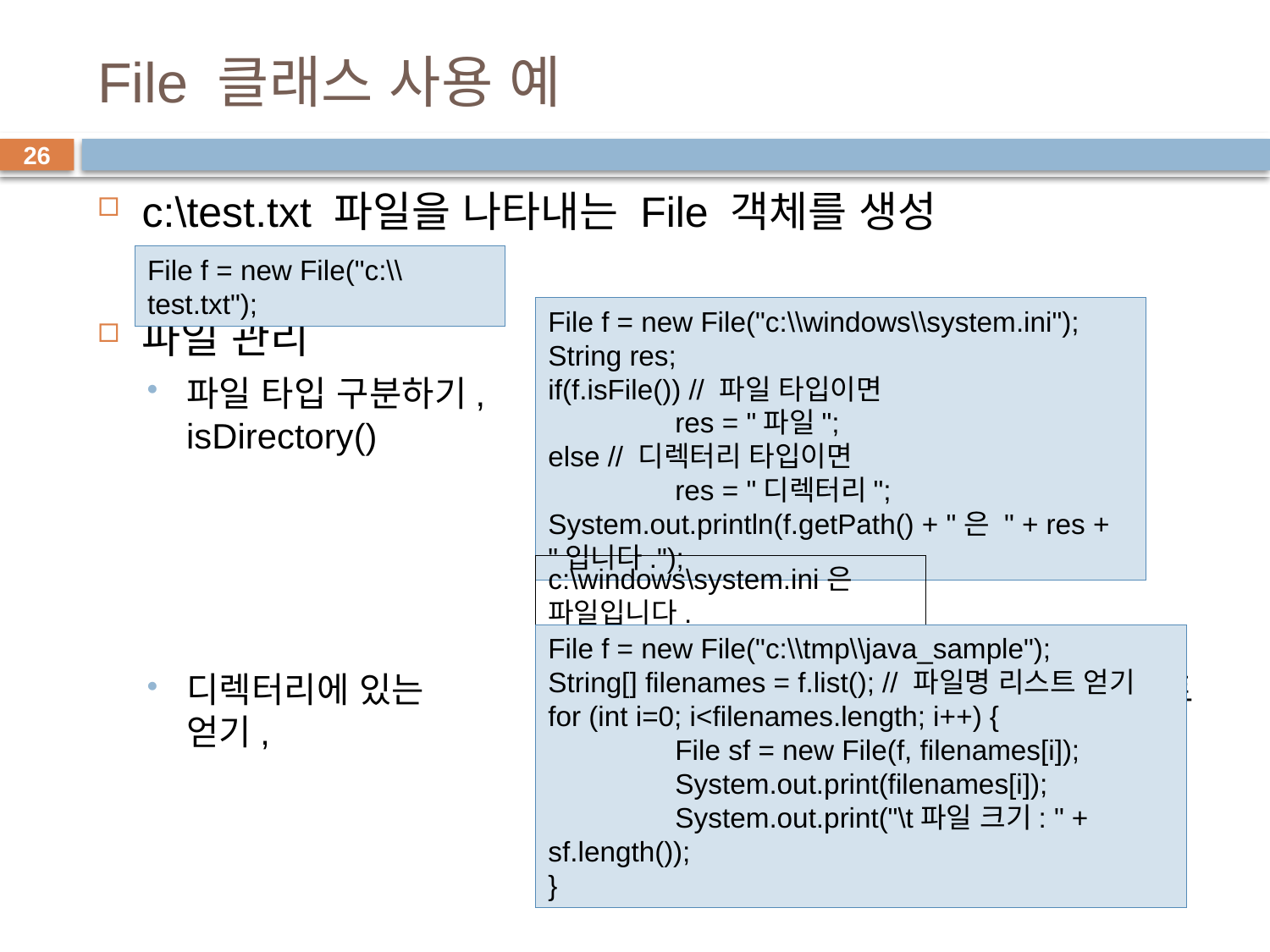

# File 클래스 사용 예
26
c:\test.txt 파일을 나타내는 File 객체를 생성

파일 관리
파일 타입 구분하기,                                                   isFile()과 isDirectory()

디렉터리에 있는                                                            파일 리스트 얻기,                                                               list()

File f = new File("c:\\test.txt");
File f = new File("c:\\windows\\system.ini");
String res;
if(f.isFile()) // 파일 타입이면
	res = "파일";
else // 디렉터리 타입이면
	res = "디렉터리";
System.out.println(f.getPath() + "은 " + res + "입니다.");
c:\windows\system.ini은 파일입니다.
File f = new File("c:\\tmp\\java_sample");
String[] filenames = f.list(); // 파일명 리스트 얻기
for (int i=0; i<filenames.length; i++) {
	File sf = new File(f, filenames[i]);
	System.out.print(filenames[i]);
	System.out.print("\t파일 크기: " + sf.length());
}